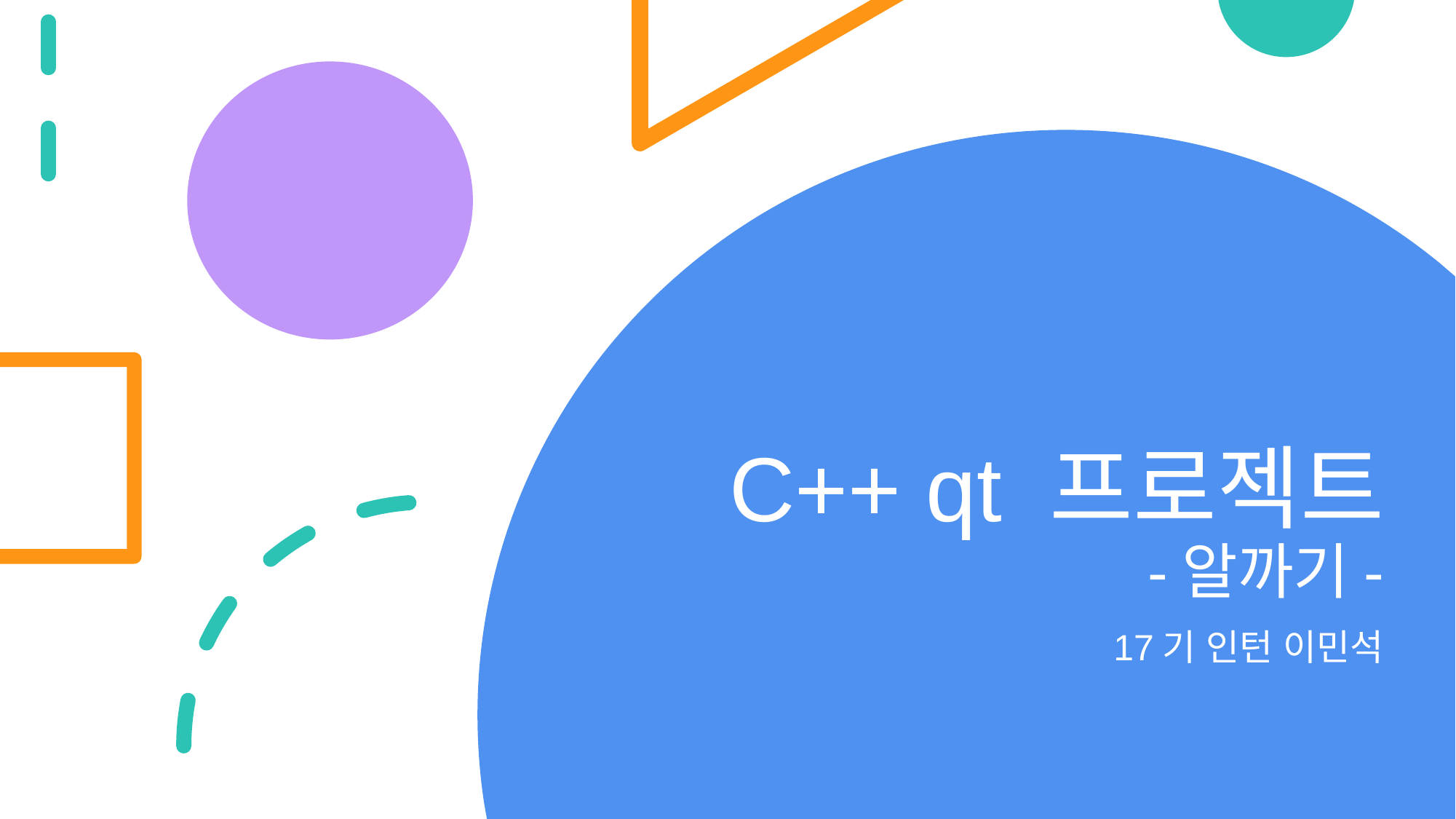

# C++ qt 프로젝트 -알까기-
17기 인턴 이민석